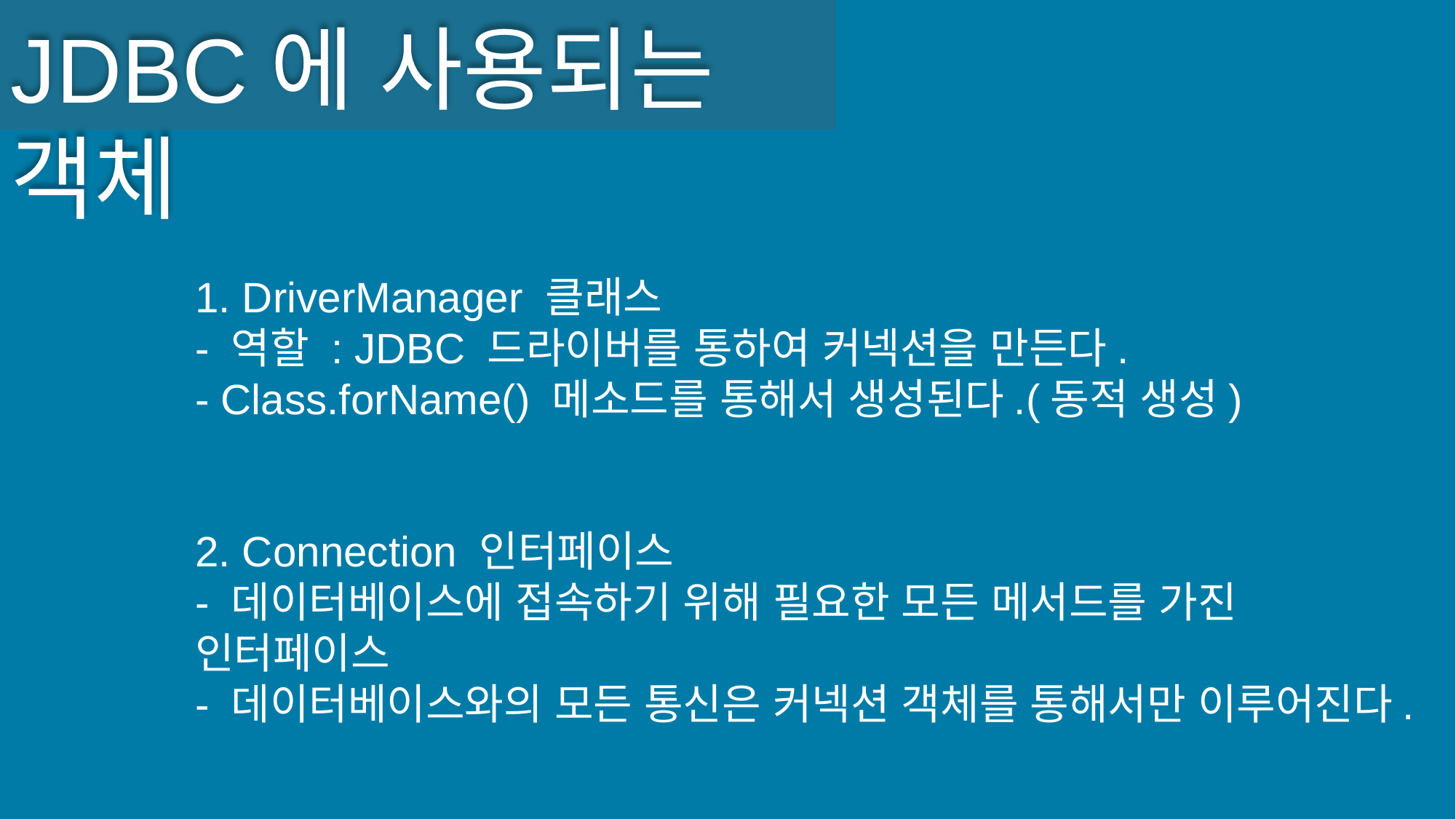

JDBC에 사용되는 객체
1. DriverManager 클래스
- 역할 : JDBC 드라이버를 통하여 커넥션을 만든다.
- Class.forName() 메소드를 통해서 생성된다.(동적 생성)

2. Connection 인터페이스
- 데이터베이스에 접속하기 위해 필요한 모든 메서드를 가진 인터페이스
- 데이터베이스와의 모든 통신은 커넥션 객체를 통해서만 이루어진다.